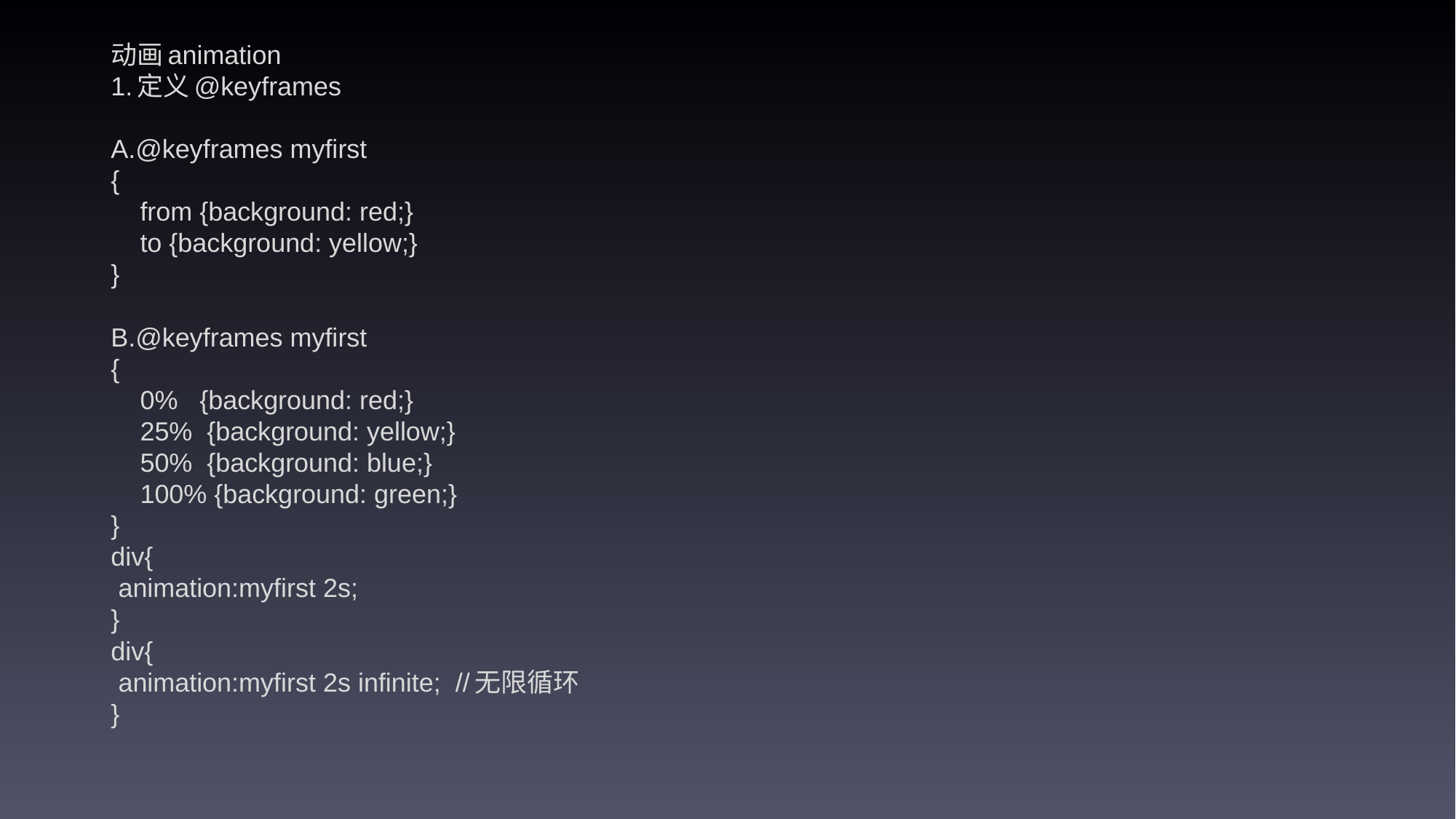

动画animation
1.定义@keyframes

A.@keyframes myfirst
{
    from {background: red;}
    to {background: yellow;}
}

B.@keyframes myfirst
{
    0%   {background: red;}
    25%  {background: yellow;}
    50%  {background: blue;}
    100% {background: green;}
}
div{
 animation:myfirst 2s;
}
div{
 animation:myfirst 2s infinite;  //无限循环
}